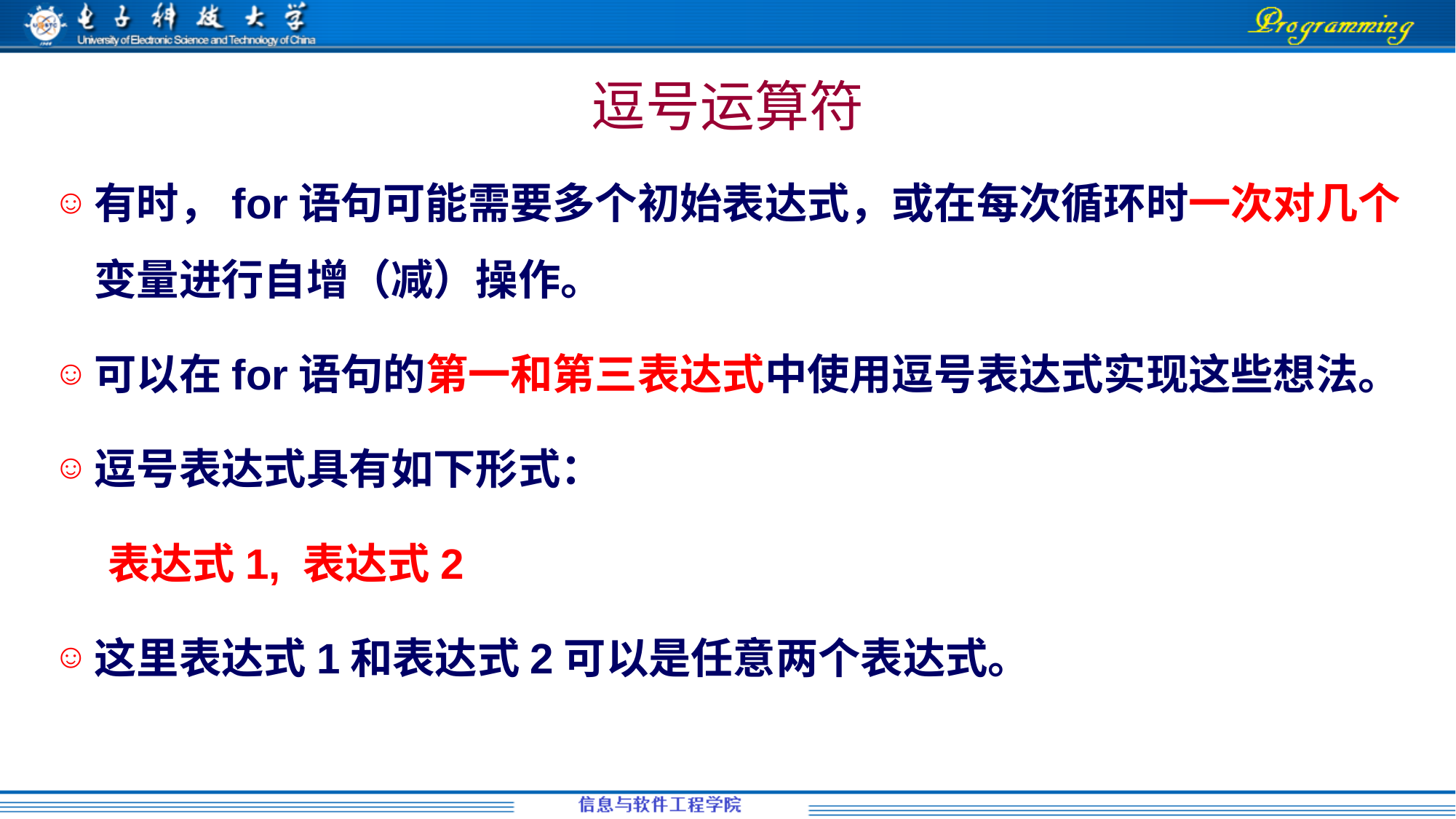

逗号运算符
有时，for语句可能需要多个初始表达式，或在每次循环时一次对几个变量进行自增（减）操作。
可以在for语句的第一和第三表达式中使用逗号表达式实现这些想法。
逗号表达式具有如下形式：
表达式1, 表达式2
这里表达式1和表达式2可以是任意两个表达式。